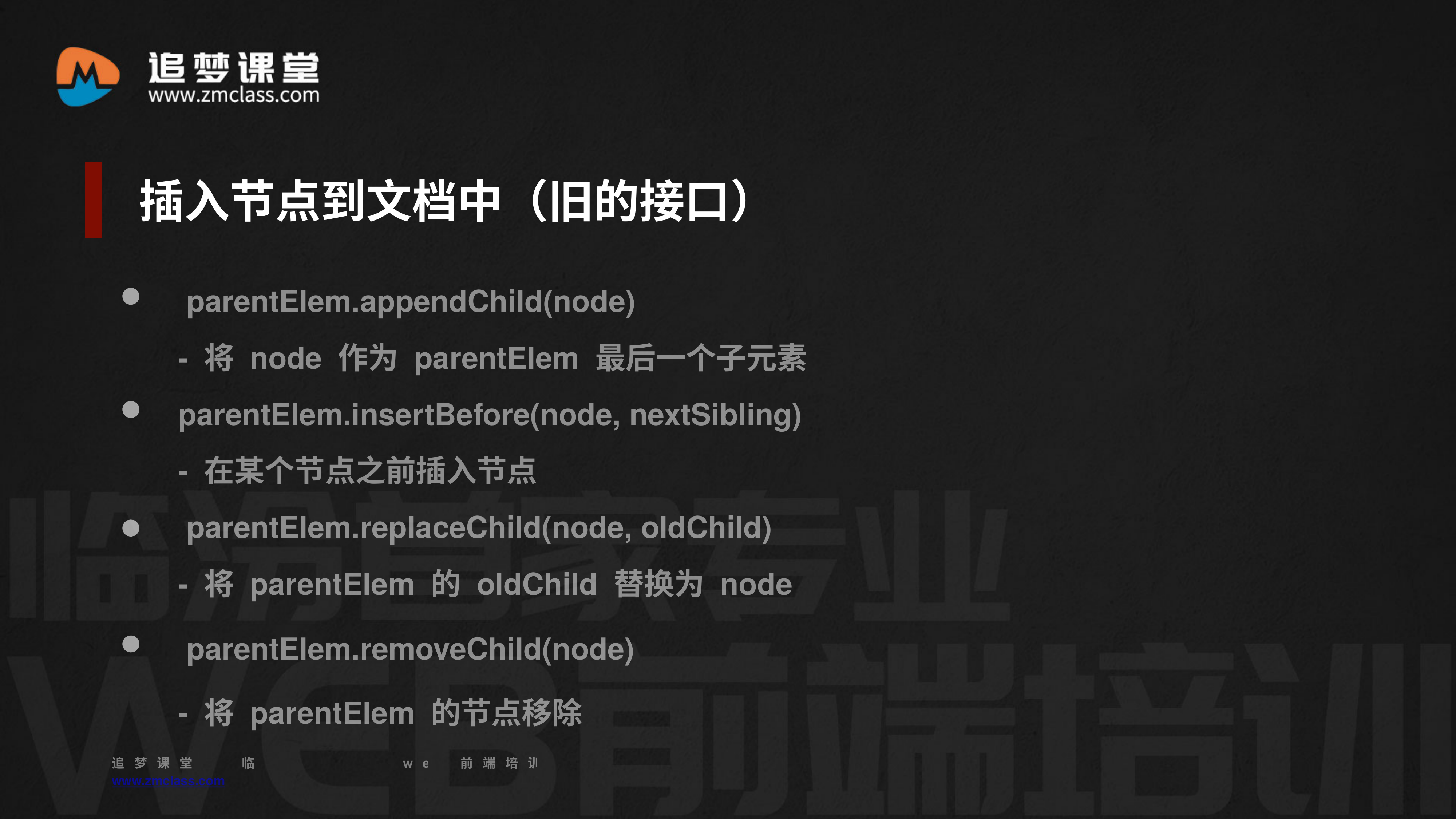

插入节点到文档中（旧的接口）
 parentElem.appendChild(node)

- 将 node 作为 parentElem 最后一个子元素
parentElem.insertBefore(node, nextSibling)

- 在某个节点之前插入节点
 parentElem.replaceChild(node, oldChild)

- 将 parentElem 的 oldChild 替换为 node
 parentElem.removeChild(node)

- 将 parentElem 的节点移除
追梦课堂   临汾首家专业的web前端培训机构                                                          www.zmclass.com
13